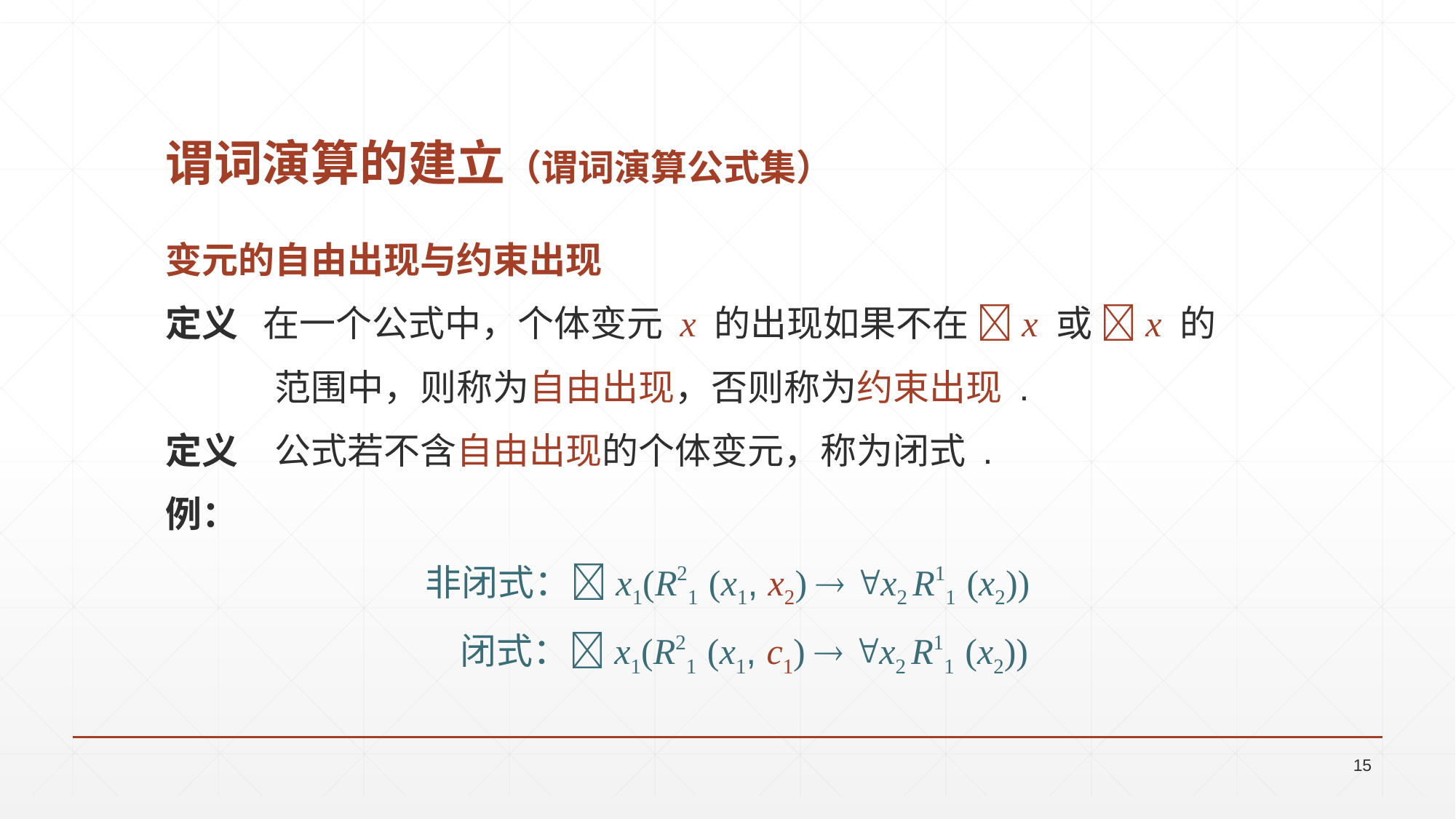

# 谓词演算的建立（谓词演算公式集）
变元的自由出现与约束出现
定义   在一个公式中，个体变元 x 的出现如果不在 ∀x 或 ∀x 的
	范围中，则称为自由出现，否则称为约束出现 .
定义 	公式若不含自由出现的个体变元，称为闭式 .
例：
非闭式：∀x1(R21  (x1, x2) → ∀x2 R11  (x2))
   闭式：∀x1(R21  (x1, c1) → ∀x2 R11  (x2))

15